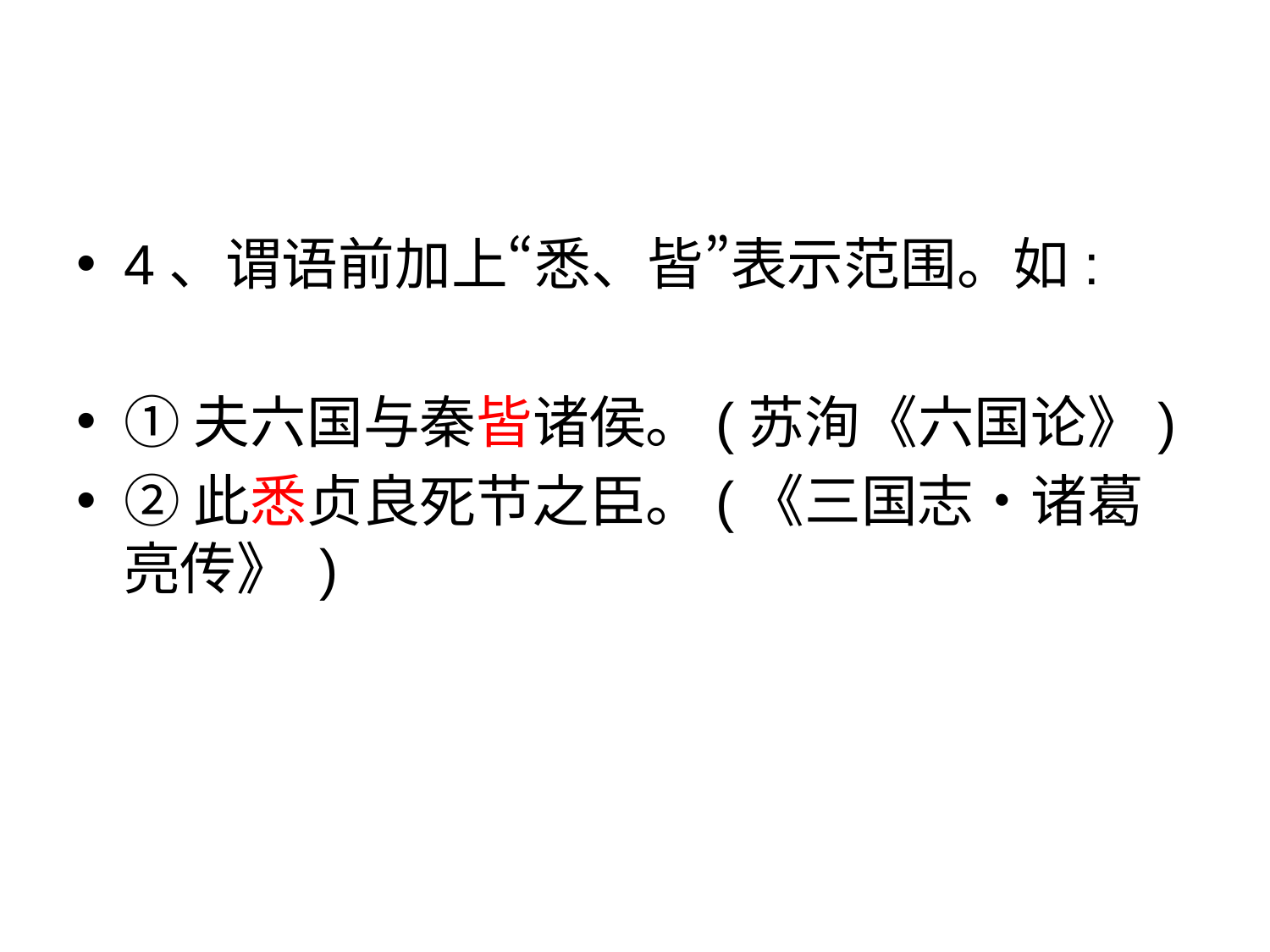

#
4、谓语前加上“悉、皆”表示范围。如:

①夫六国与秦皆诸侯。(苏洵《六国论》)
②此悉贞良死节之臣。(《三国志・诸葛亮传》 )